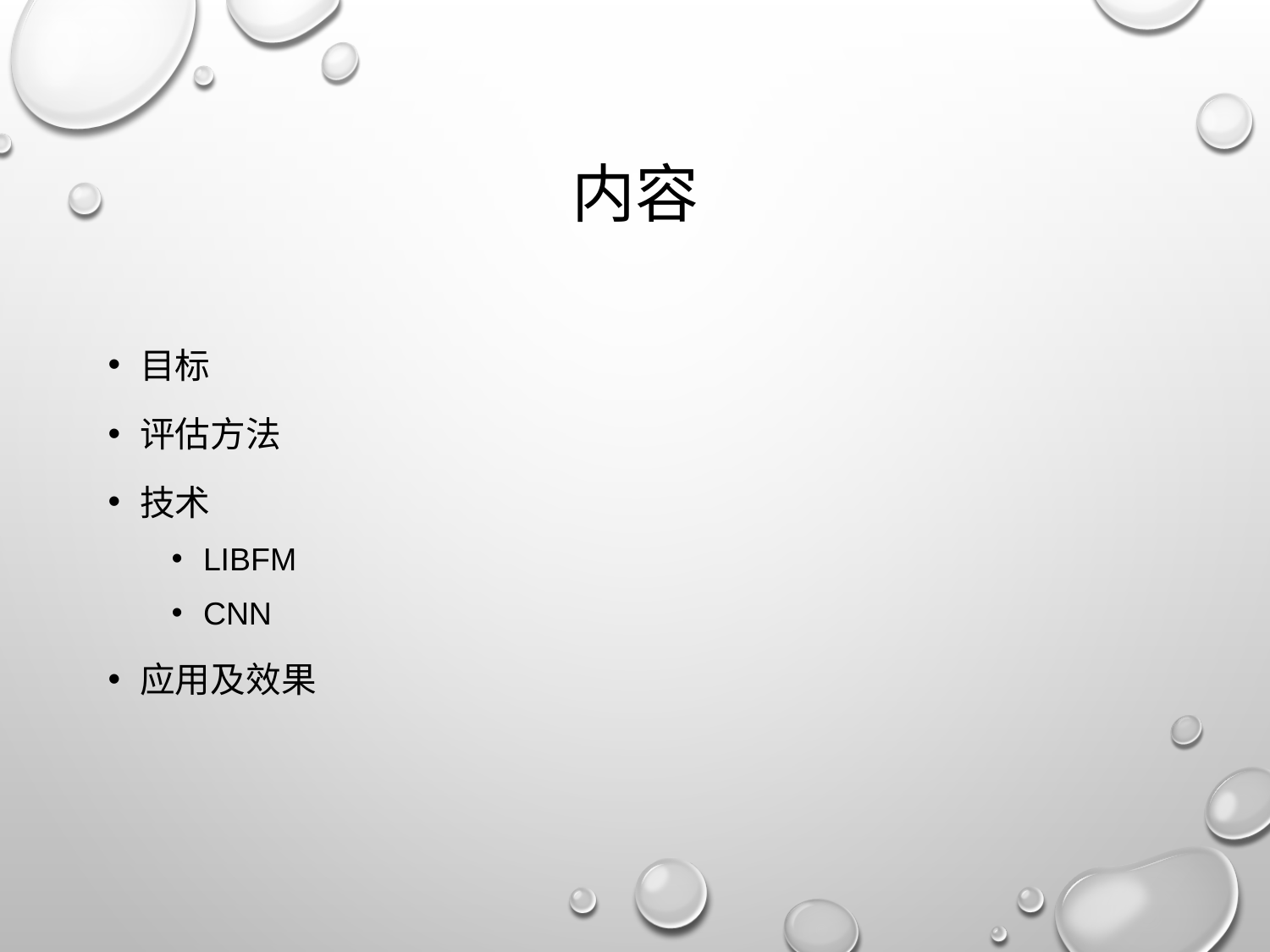

# 内容
目标
评估方法
技术
LIBfm
cnn
应用及效果